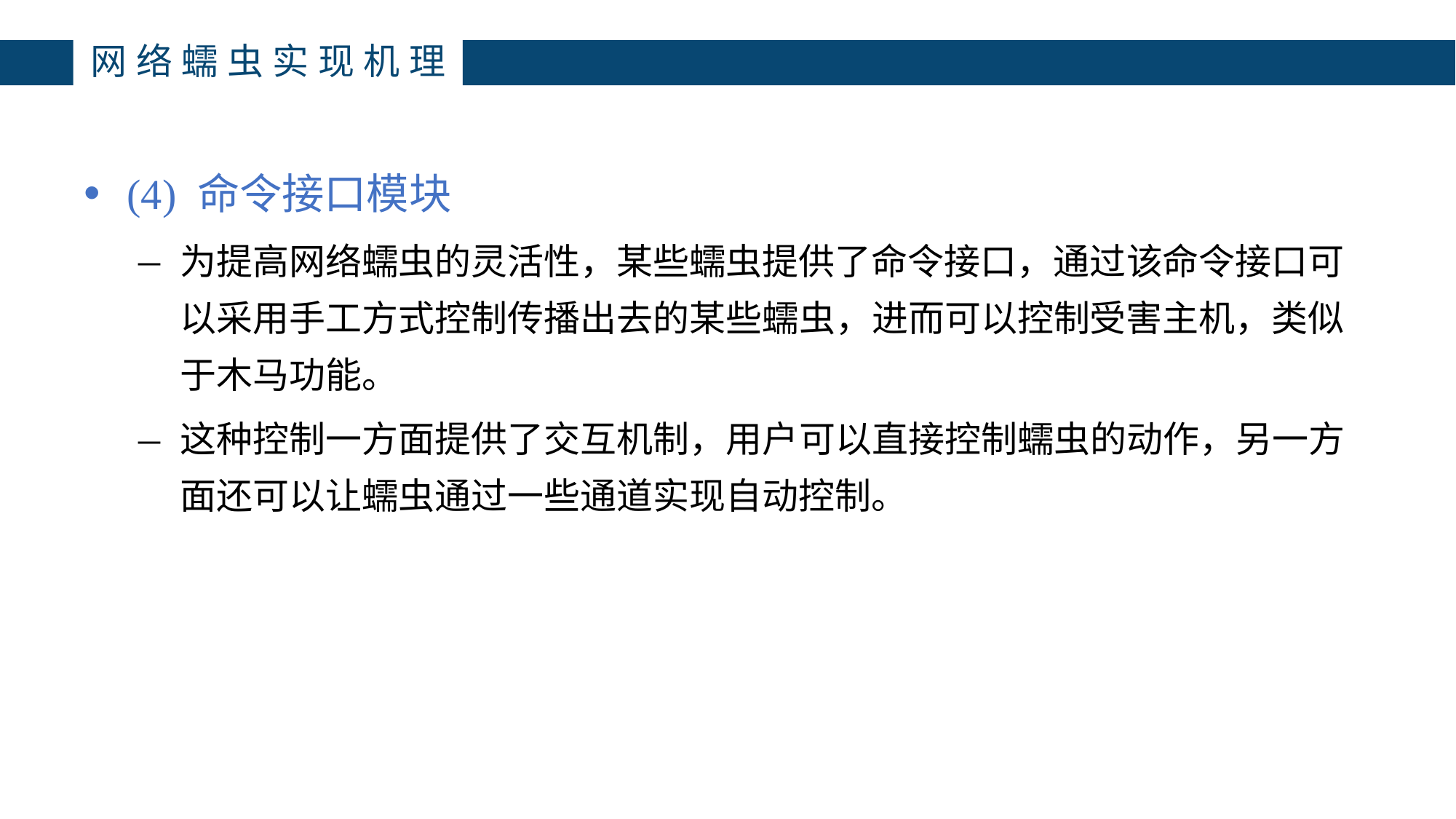

网络蠕虫实现机理

(4) 命令接口模块
为提高网络蠕虫的灵活性，某些蠕虫提供了命令接口，通过该命令接口可以采用手工方式控制传播出去的某些蠕虫，进而可以控制受害主机，类似于木马功能。
这种控制一方面提供了交互机制，用户可以直接控制蠕虫的动作，另一方面还可以让蠕虫通过一些通道实现自动控制。